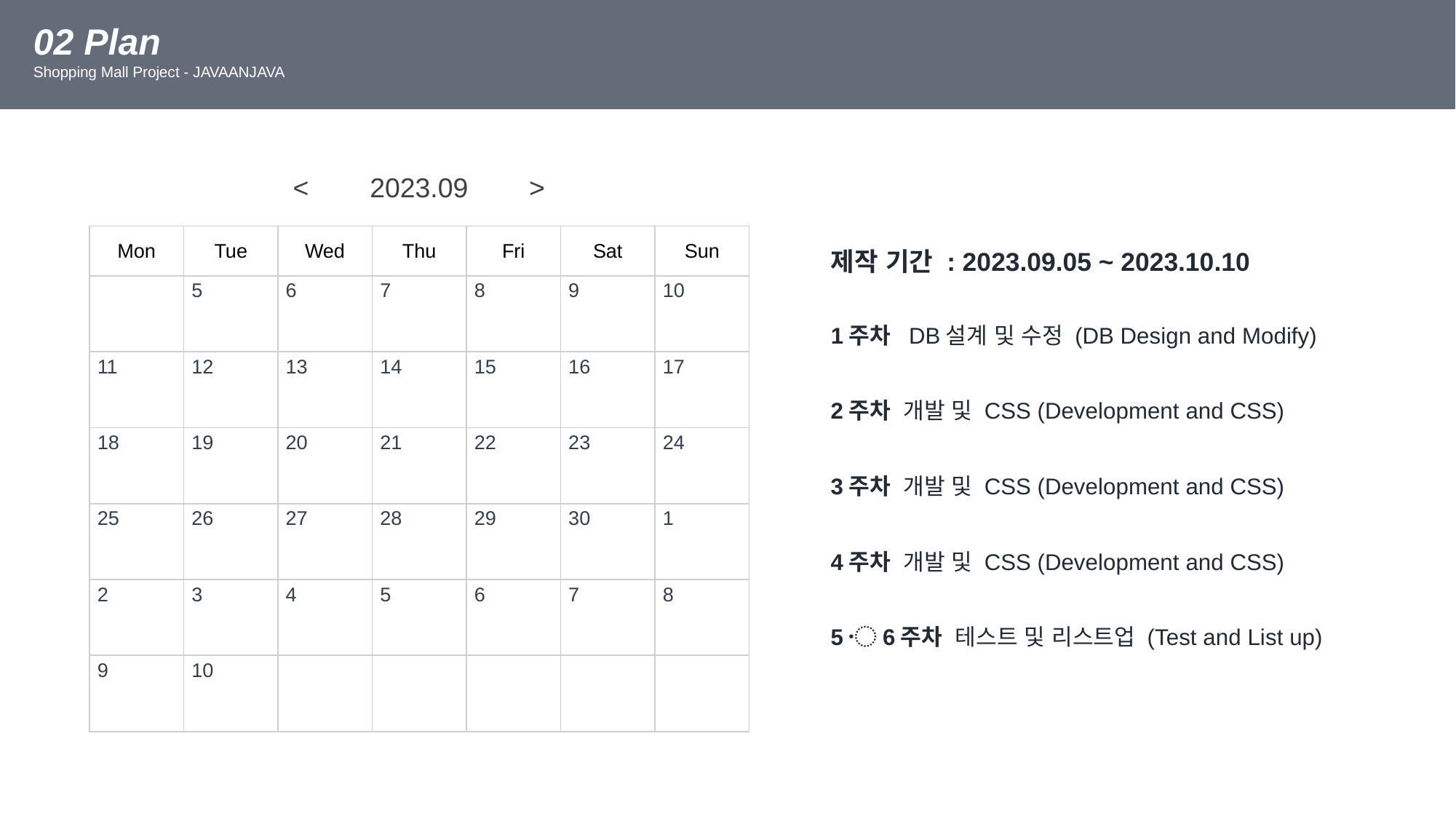

02 Plan
Shopping Mall Project - JAVAANJAVA
| < 2023.09 > |  |  |  |  |  |  |
| --- | --- | --- | --- | --- | --- | --- |
| Mon | Tue | Wed | Thu | Fri | Sat | Sun |
|  | 5 | 6 | 7 | 8 | 9 | 10 |
| 11 | 12 | 13 | 14 | 15 | 16 | 17 |
| 18 | 19 | 20 | 21 | 22 | 23 | 24 |
| 25 | 26 | 27 | 28 | 29 | 30 | 1 |
| 2 | 3 | 4 | 5 | 6 | 7 | 8 |
| 9 | 10 |  |  |  |  |  |
제작 기간 : 2023.09.05 ~ 2023.10.10
1주차  DB설계 및 수정 (DB Design and Modify)
2주차  개발 및 CSS (Development and CSS)
3주차  개발 및 CSS (Development and CSS)
4주차  개발 및 CSS (Development and CSS)
5〮6주차  테스트 및 리스트업 (Test and List up)